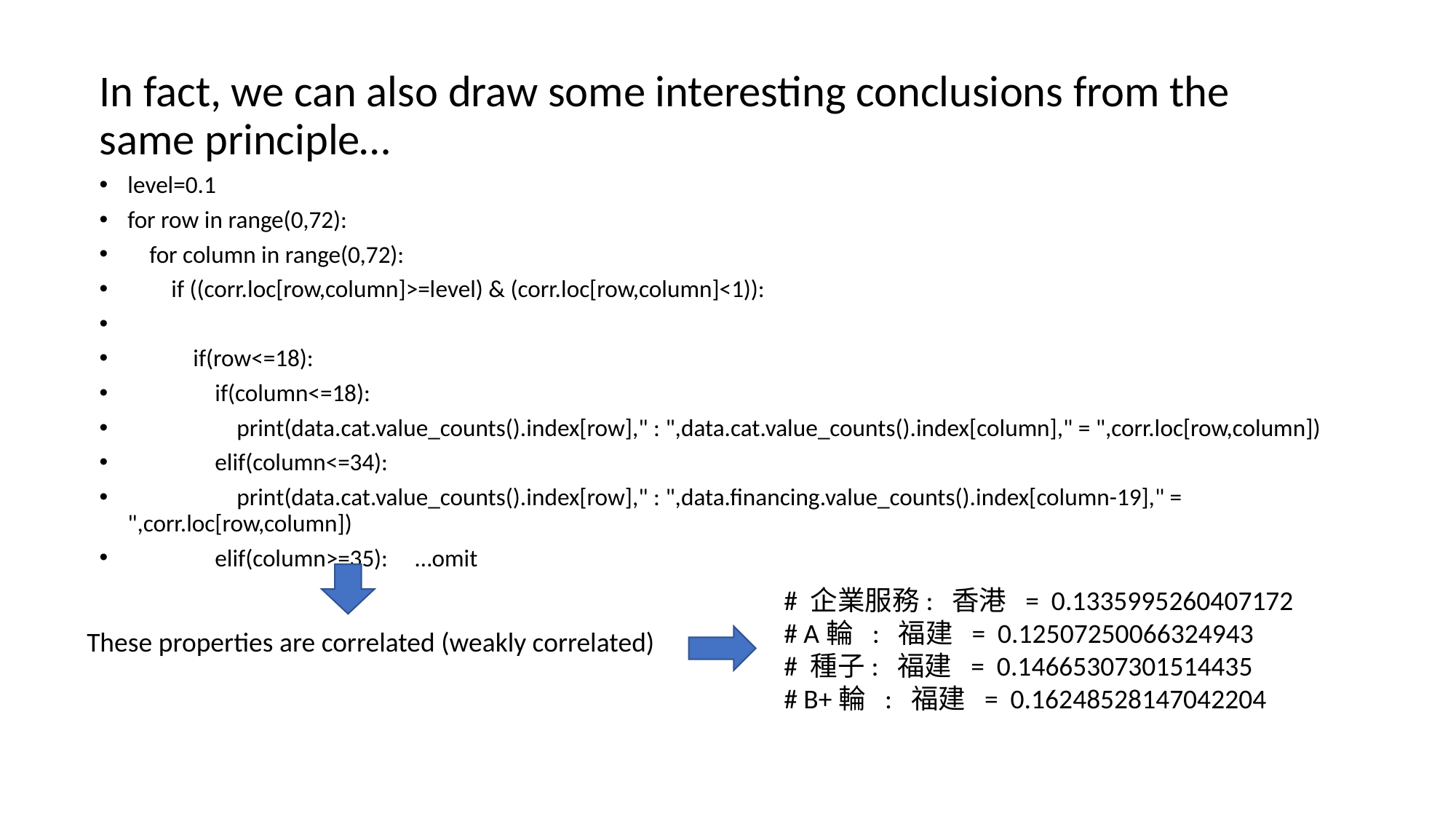

In fact, we can also draw some interesting conclusions from the same principle…
level=0.1
for row in range(0,72):
    for column in range(0,72):
        if ((corr.loc[row,column]>=level) & (corr.loc[row,column]<1)):

            if(row<=18):
                if(column<=18):
                    print(data.cat.value_counts().index[row]," : ",data.cat.value_counts().index[column]," = ",corr.loc[row,column])
                elif(column<=34):
                    print(data.cat.value_counts().index[row]," : ",data.financing.value_counts().index[column-19]," = ",corr.loc[row,column])
                elif(column>=35):     …omit

# 企業服務:  香港  =  0.1335995260407172
# A輪  :  福建  =  0.12507250066324943
# 種子:  福建  =  0.14665307301514435
# B+輪  :  福建  =  0.16248528147042204
These properties are correlated (weakly correlated)